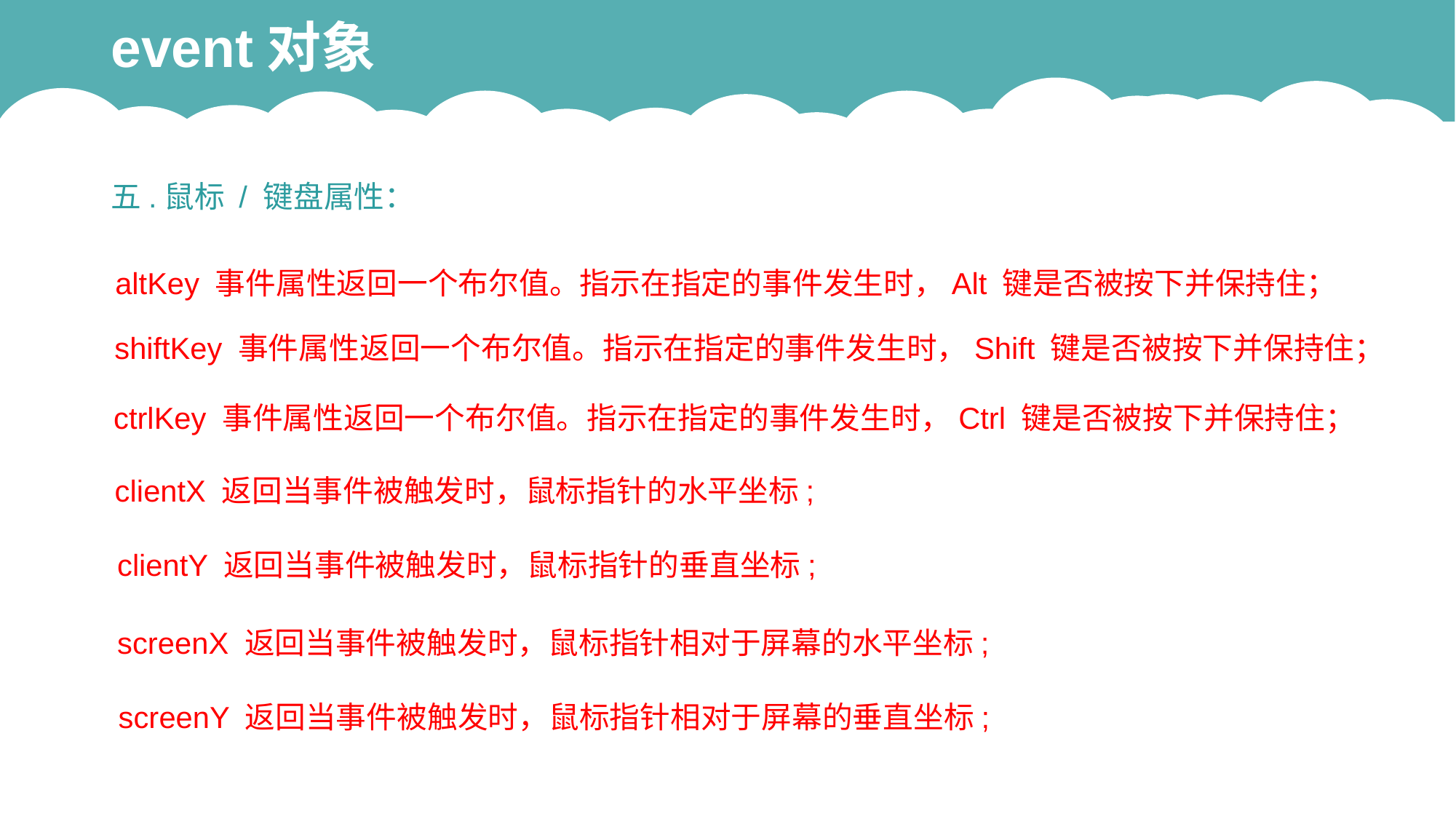

# event对象
五.鼠标 / 键盘属性：
altKey 事件属性返回一个布尔值。指示在指定的事件发生时，Alt 键是否被按下并保持住；
shiftKey 事件属性返回一个布尔值。指示在指定的事件发生时，Shift 键是否被按下并保持住；
ctrlKey 事件属性返回一个布尔值。指示在指定的事件发生时，Ctrl 键是否被按下并保持住；
clientX 返回当事件被触发时，鼠标指针的水平坐标;
clientY 返回当事件被触发时，鼠标指针的垂直坐标;
screenX 返回当事件被触发时，鼠标指针相对于屏幕的水平坐标;
screenY 返回当事件被触发时，鼠标指针相对于屏幕的垂直坐标;